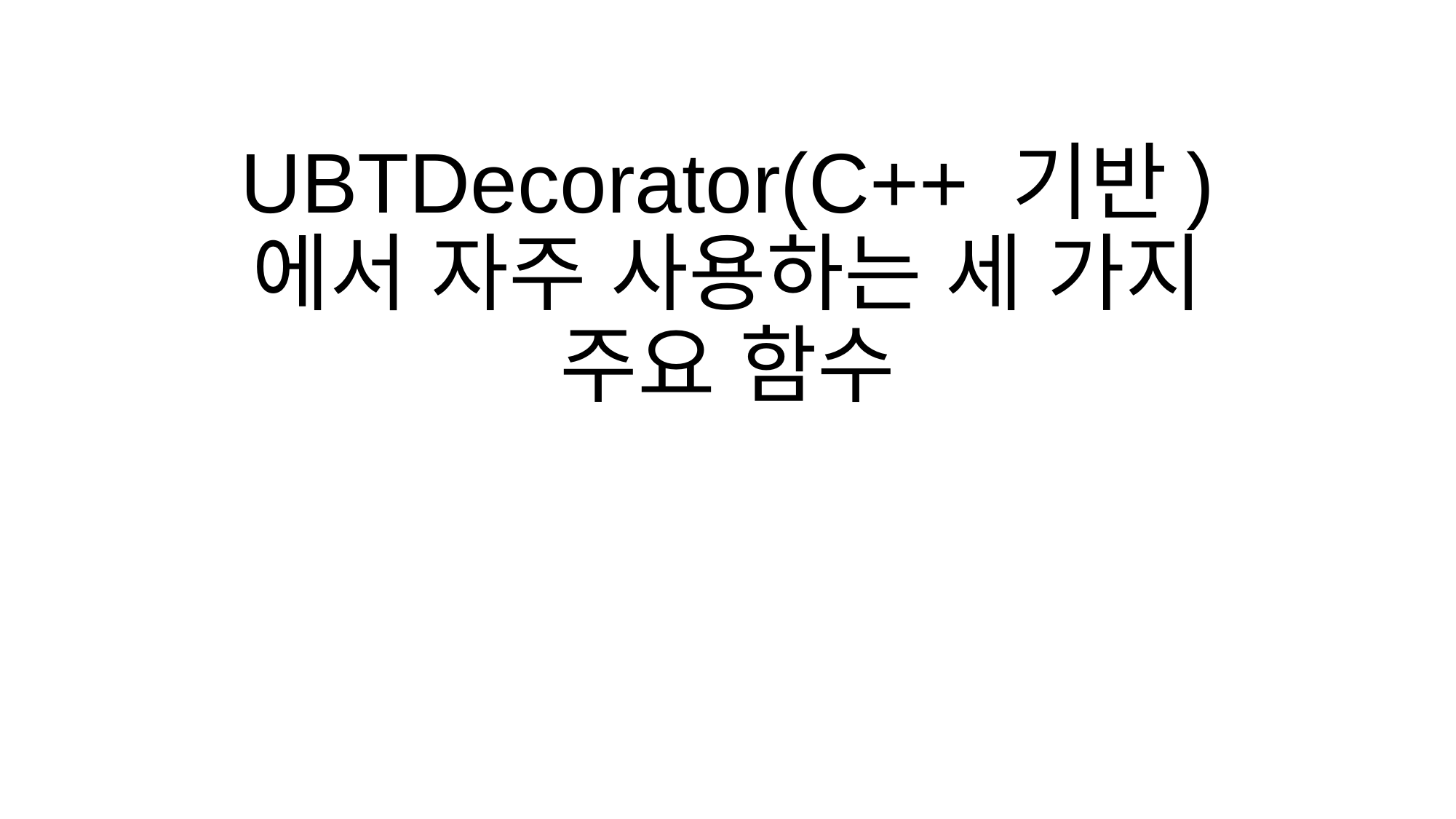

# UBTDecorator(C++ 기반) 에서 자주 사용하는 세 가지 주요 함수